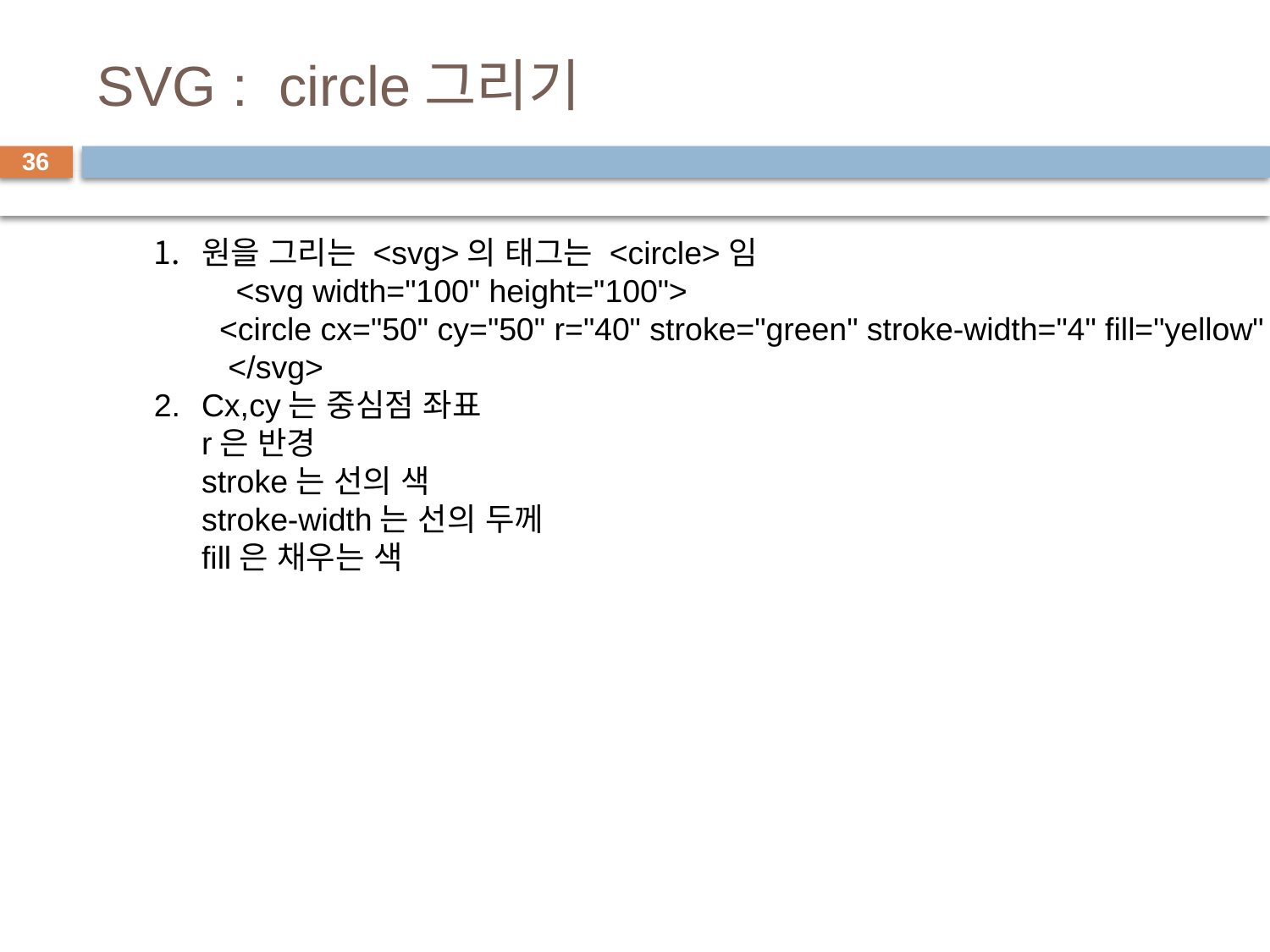

# SVG :  circle그리기
36
원을 그리는 <svg>의 태그는 <circle>임
   <svg width="100" height="100">
  <circle cx="50" cy="50" r="40" stroke="green" stroke-width="4" fill="yellow" />
   </svg>
Cx,cy는 중심점 좌표
r은 반경
stroke는 선의 색
stroke-width는 선의 두께
fill은 채우는 색